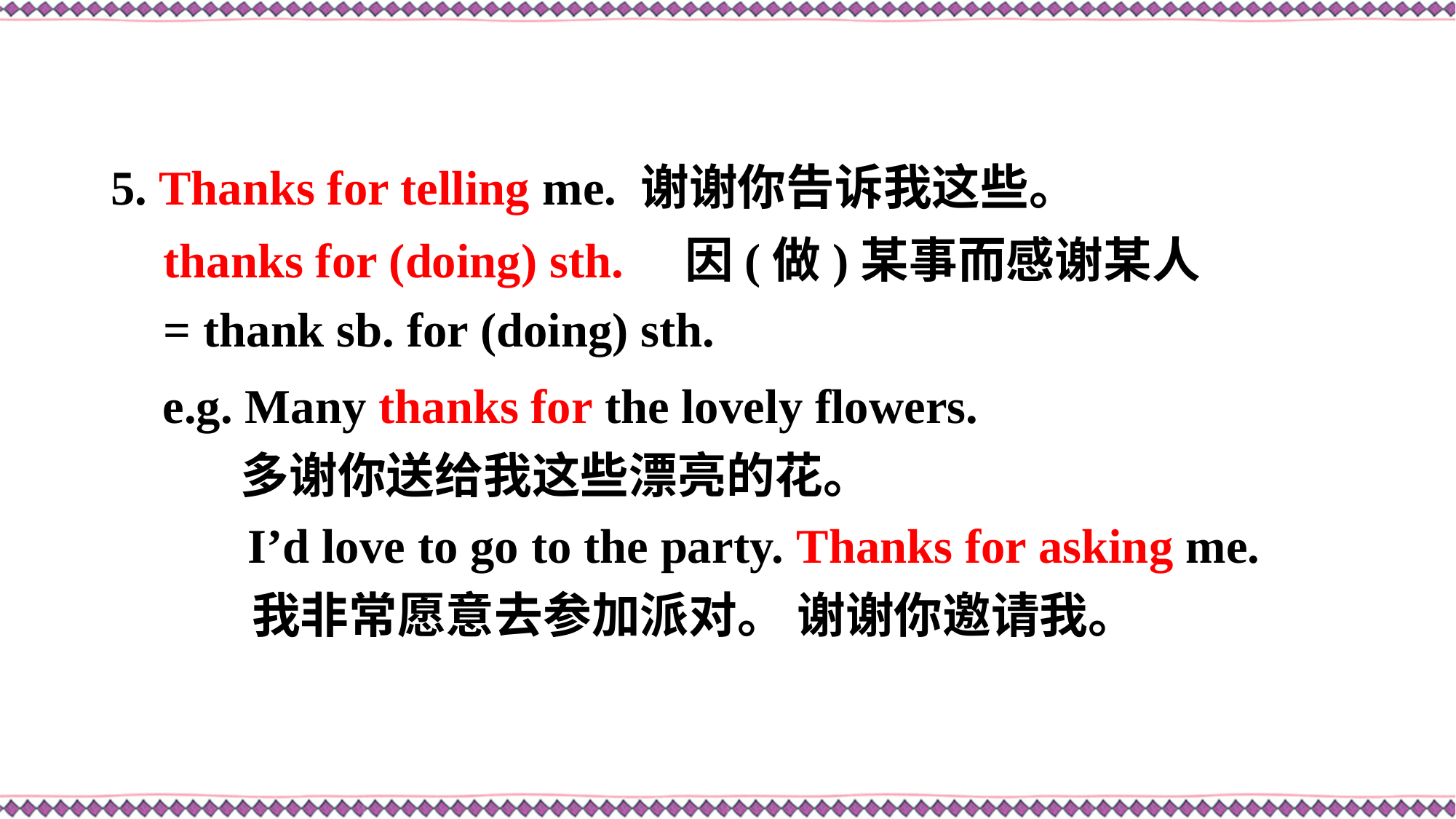

5. Thanks for telling me. 谢谢你告诉我这些。
thanks for (doing) sth.    因(做)某事而感谢某人
= thank sb. for (doing) sth.
e.g. Many thanks for the lovely flowers.
      多谢你送给我这些漂亮的花。
       I’d love to go to the party. Thanks for asking me.
       我非常愿意去参加派对。 谢谢你邀请我。